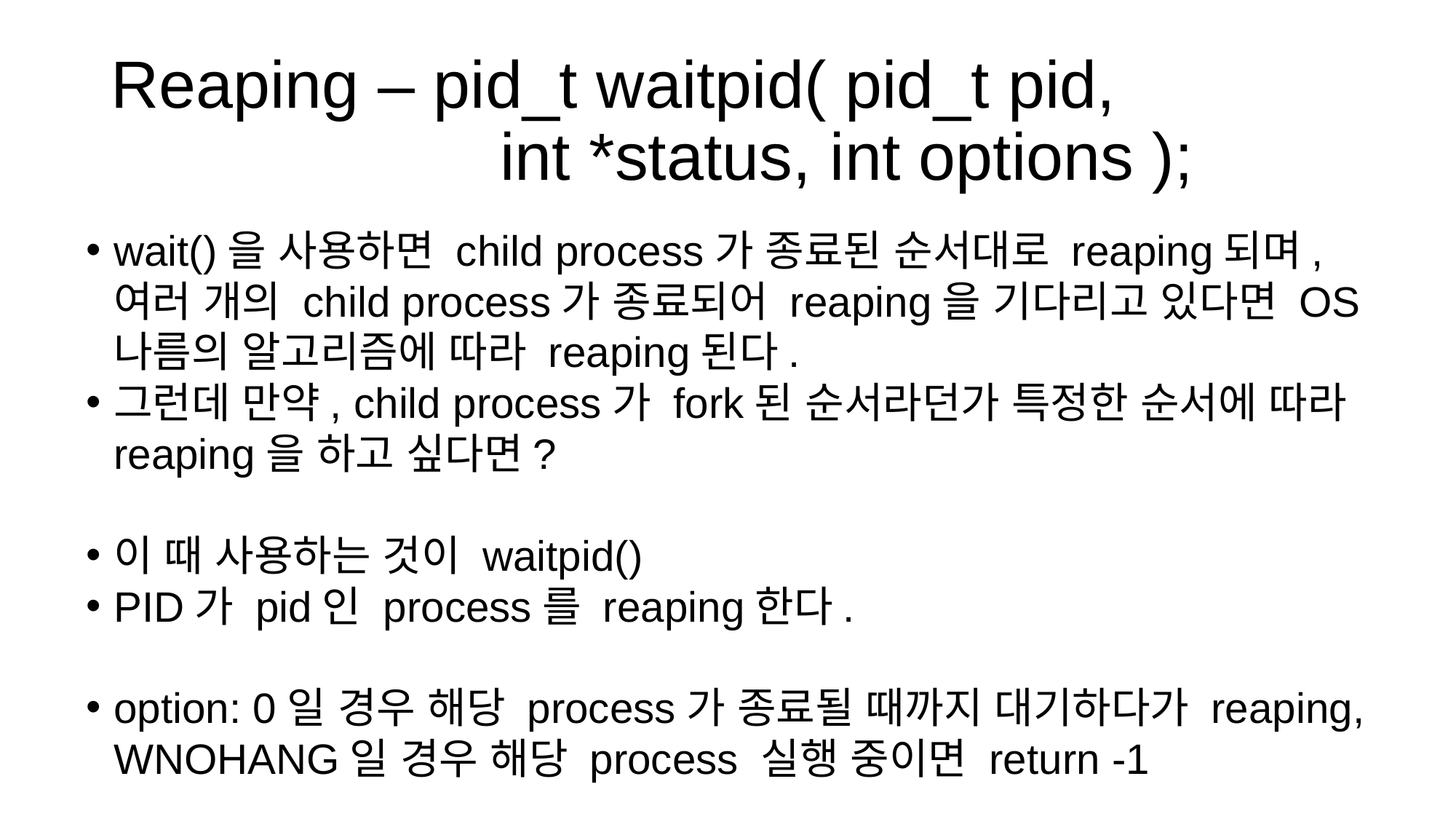

# Reaping – pid_t waitpid( pid_t pid, int *status, int options );
wait()을 사용하면 child process가 종료된 순서대로 reaping되며, 여러 개의 child process가 종료되어 reaping을 기다리고 있다면 OS 나름의 알고리즘에 따라 reaping된다.
그런데 만약, child process가 fork된 순서라던가 특정한 순서에 따라 reaping을 하고 싶다면?

이 때 사용하는 것이 waitpid()
PID가 pid인 process를 reaping한다.

option: 0일 경우 해당 process가 종료될 때까지 대기하다가 reaping, WNOHANG일 경우 해당 process 실행 중이면 return -1